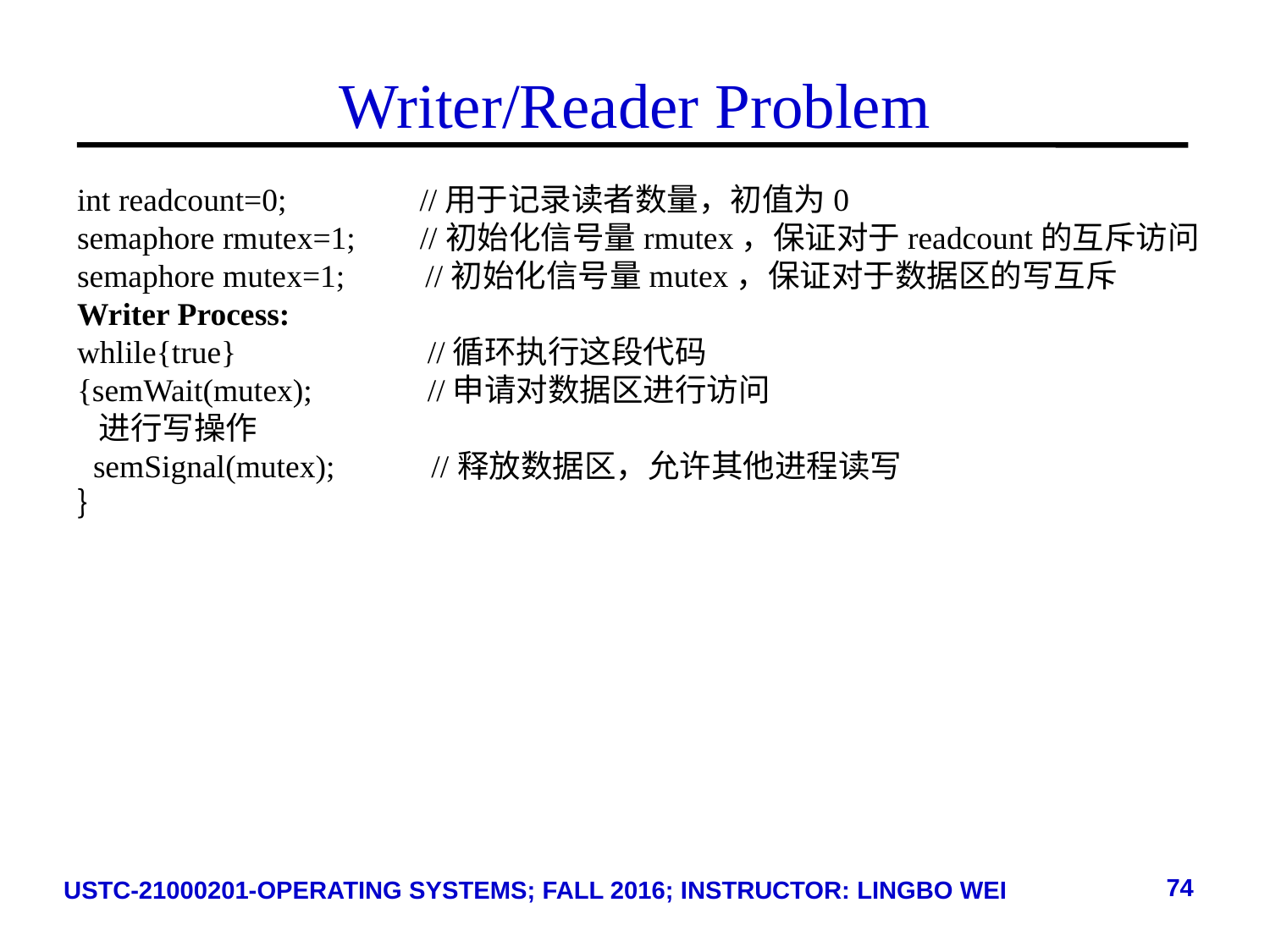

# Writer/Reader Problem
int readcount=0;	           //用于记录读者数量，初值为0
semaphore rmutex=1;        //初始化信号量rmutex，保证对于readcount的互斥访问
semaphore mutex=1;          //初始化信号量mutex，保证对于数据区的写互斥
Writer Process:
whlile{true}	            //循环执行这段代码
{semWait(mutex);	            //申请对数据区进行访问
  进行写操作
  semSignal(mutex);            //释放数据区，允许其他进程读写
｝
74
USTC-21000201-OPERATING SYSTEMS; FALL 2016; INSTRUCTOR: LINGBO WEI